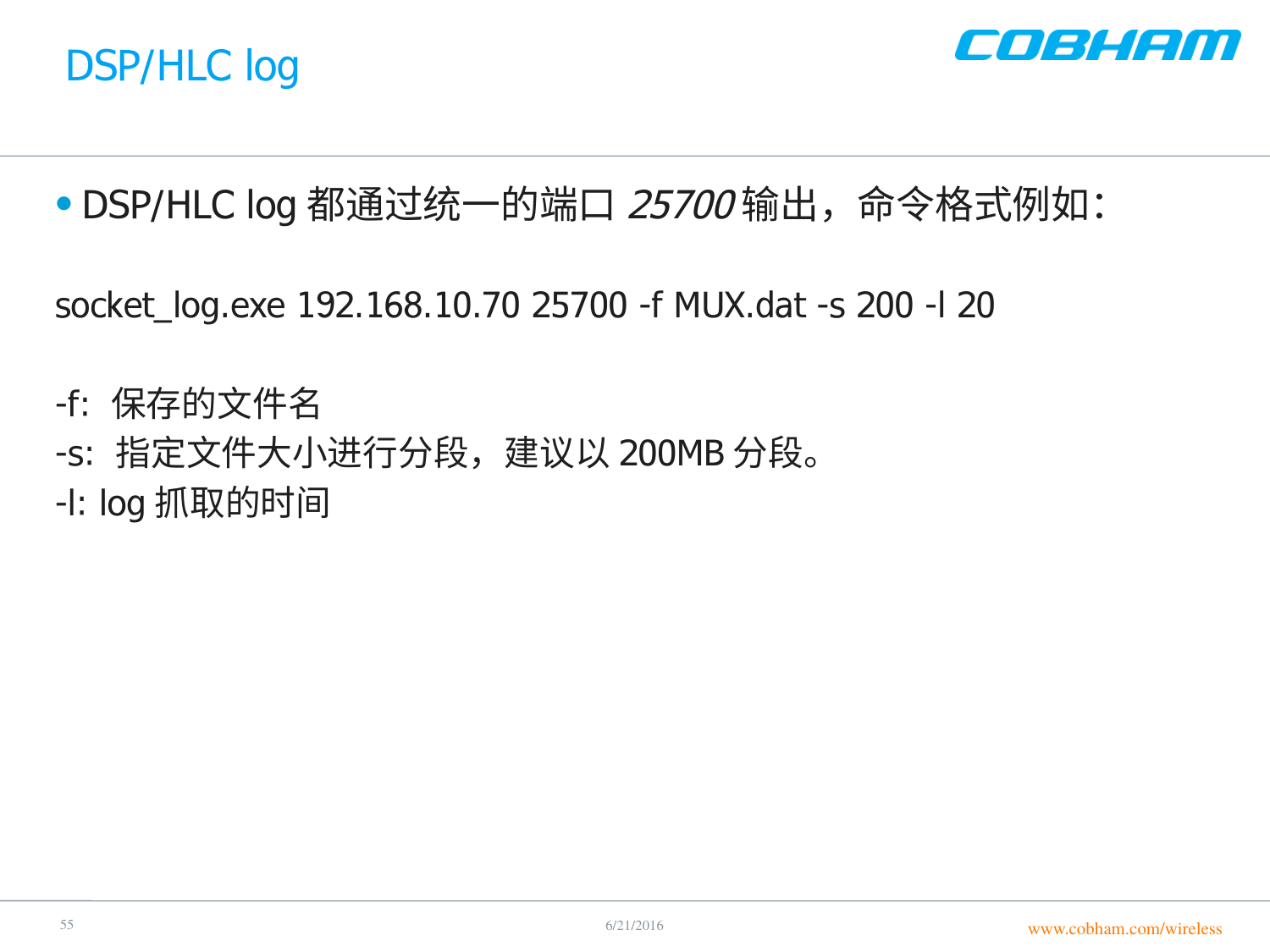

# DSP/HLC log
DSP/HLC log都通过统一的端口25700输出，命令格式例如：

socket_log.exe 192.168.10.70 25700 -f MUX.dat -s 200 -l 20

-f: 保存的文件名
-s: 指定文件大小进行分段，建议以200MB分段。
-l: log抓取的时间
55
6/21/2016